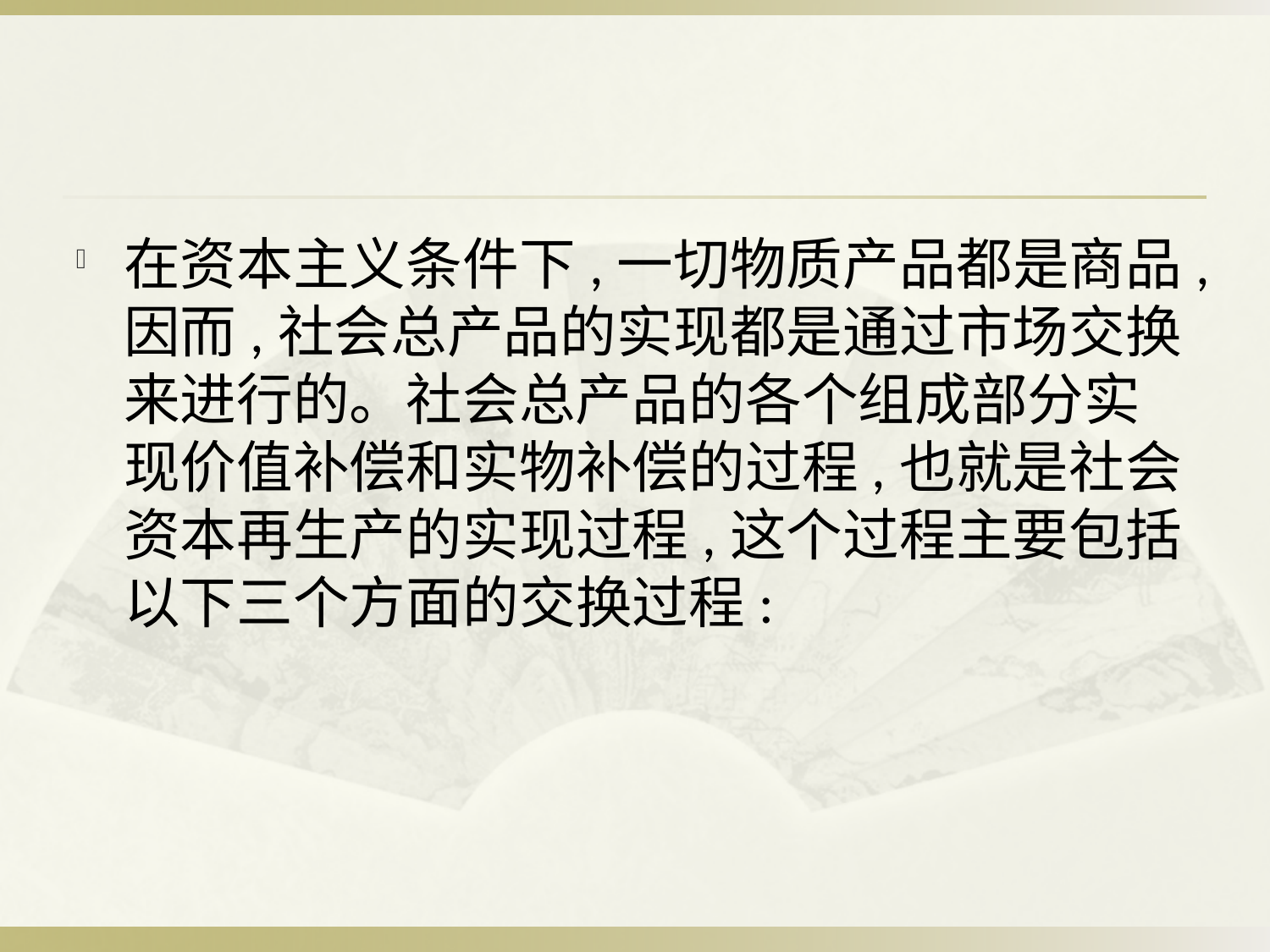

#
在资本主义条件下,一切物质产品都是商品,因而,社会总产品的实现都是通过市场交换来进行的。社会总产品的各个组成部分实现价值补偿和实物补偿的过程,也就是社会资本再生产的实现过程,这个过程主要包括以下三个方面的交换过程: